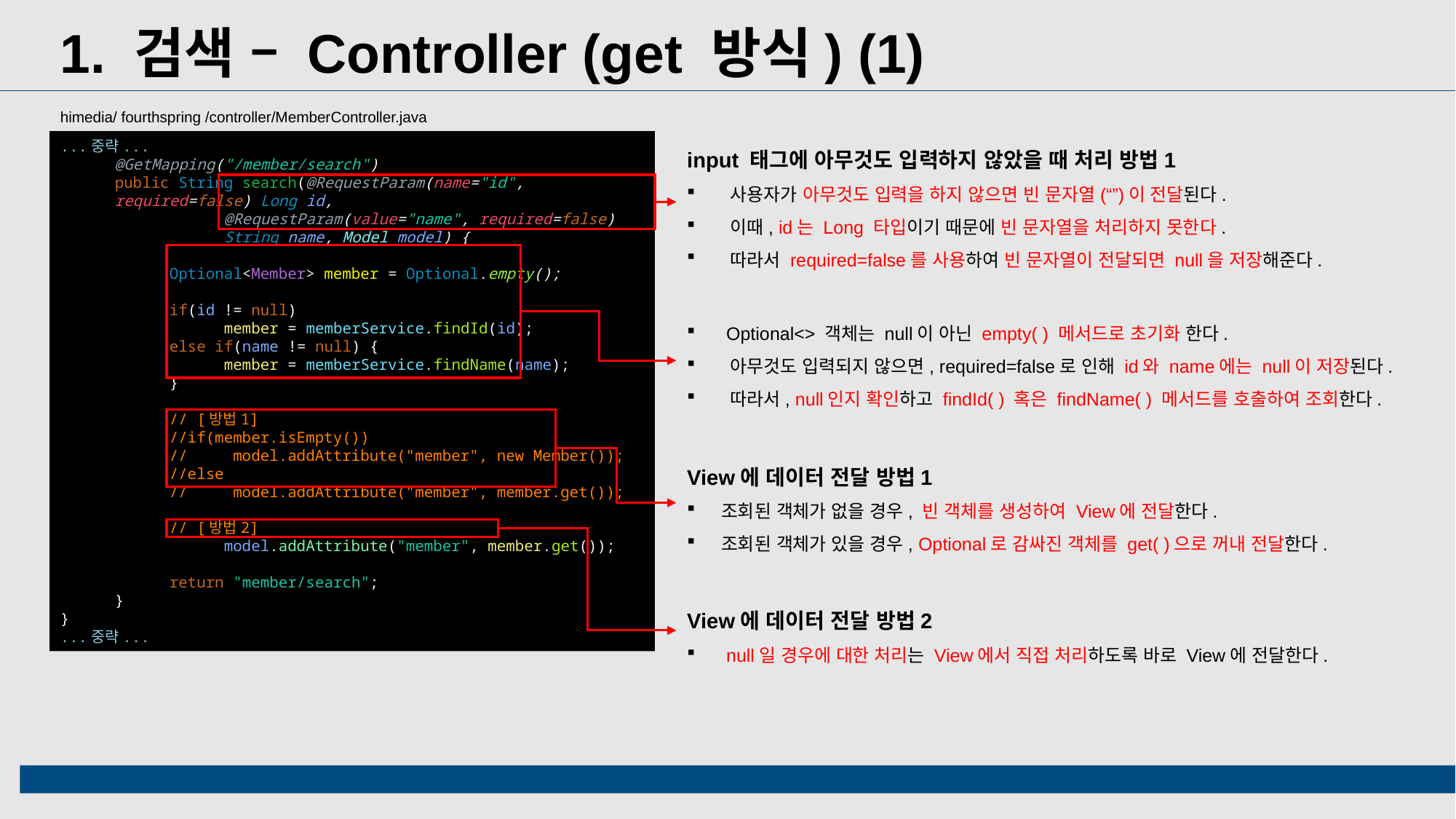

1. 검색 – Controller (get 방식) (1)
himedia/ fourthspring /controller/MemberController.java
input 태그에 아무것도 입력하지 않았을 때 처리 방법1
 사용자가 아무것도 입력을 하지 않으면 빈 문자열(“”)이 전달된다.
 이때, id는 Long 타입이기 때문에 빈 문자열을 처리하지 못한다.
 따라서 required=false를 사용하여 빈 문자열이 전달되면 null을 저장해준다.
...중략...
@GetMapping("/member/search")
public String search(@RequestParam(name="id", required=false) Long id,
@RequestParam(value="name", required=false) String name, Model model) {

Optional<Member> member = Optional.empty();

if(id != null)
member = memberService.findId(id);
else if(name != null) {
member = memberService.findName(name);
}

// [방법1]
//if(member.isEmpty())
//     model.addAttribute("member", new Member());
//else
//     model.addAttribute("member", member.get());

// [방법2]
	model.addAttribute("member", member.get());

return "member/search";
}
}
...중략...

 Optional<> 객체는 null이 아닌 empty( ) 메서드로 초기화 한다.
 아무것도 입력되지 않으면, required=false로 인해 id와 name에는 null이 저장된다.
 따라서, null인지 확인하고 findId( ) 혹은 findName( ) 메서드를 호출하여 조회한다.

View에 데이터 전달 방법1
조회된 객체가 없을 경우, 빈 객체를 생성하여 View에 전달한다.
조회된 객체가 있을 경우, Optional로 감싸진 객체를 get( )으로 꺼내 전달한다.

View에 데이터 전달 방법2
 null일 경우에 대한 처리는 View에서 직접 처리하도록 바로 View에 전달한다.